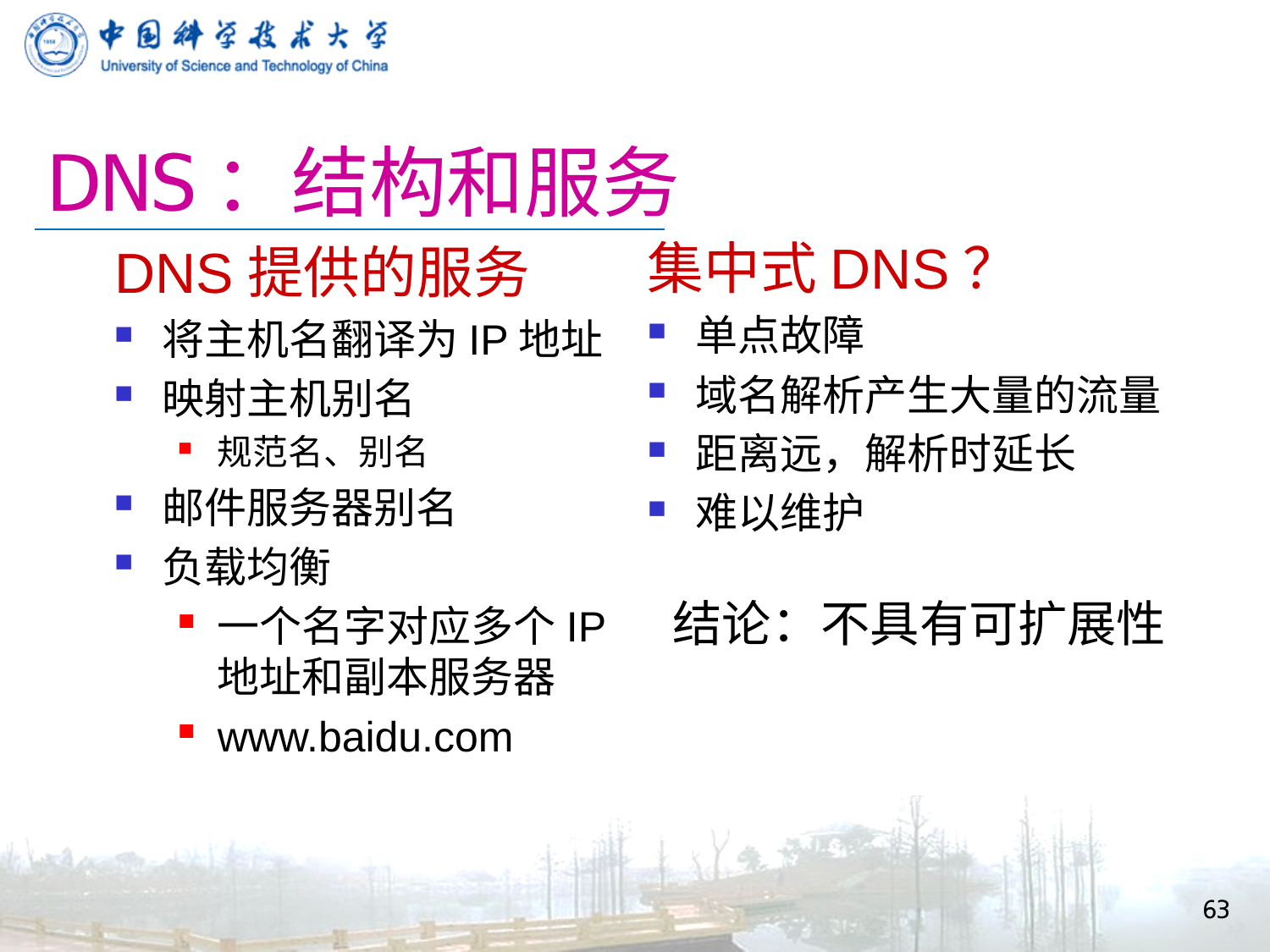

# DNS：结构和服务
集中式DNS？
单点故障
域名解析产生大量的流量
距离远，解析时延长
难以维护

DNS提供的服务
将主机名翻译为IP地址
映射主机别名
规范名、别名
邮件服务器别名
负载均衡
一个名字对应多个IP地址和副本服务器
www.baidu.com
结论：不具有可扩展性
63